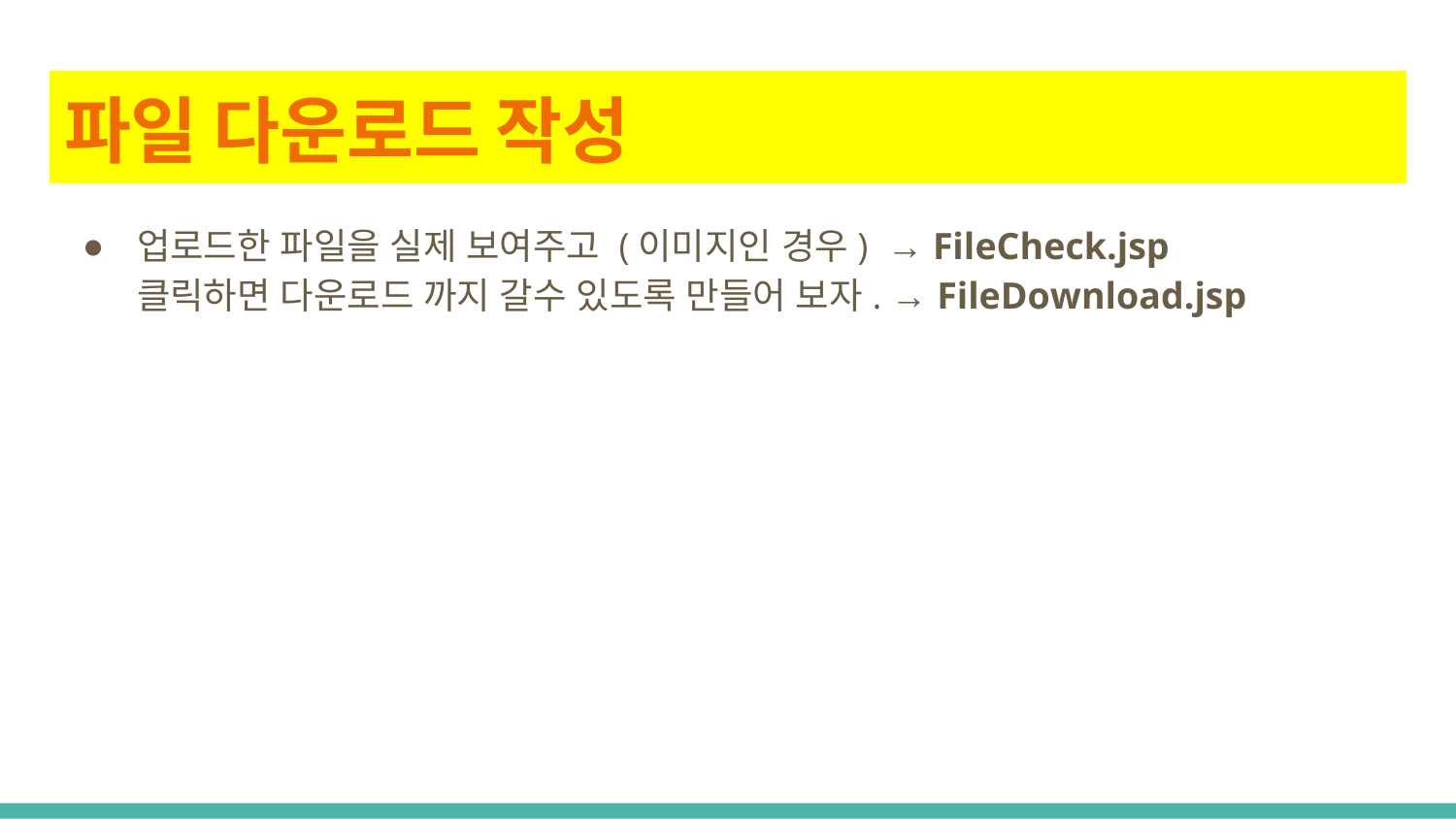

# 파일 다운로드 작성
업로드한 파일을 실제 보여주고 (이미지인 경우)  → FileCheck.jsp
클릭하면 다운로드 까지 갈수 있도록 만들어 보자. → FileDownload.jsp